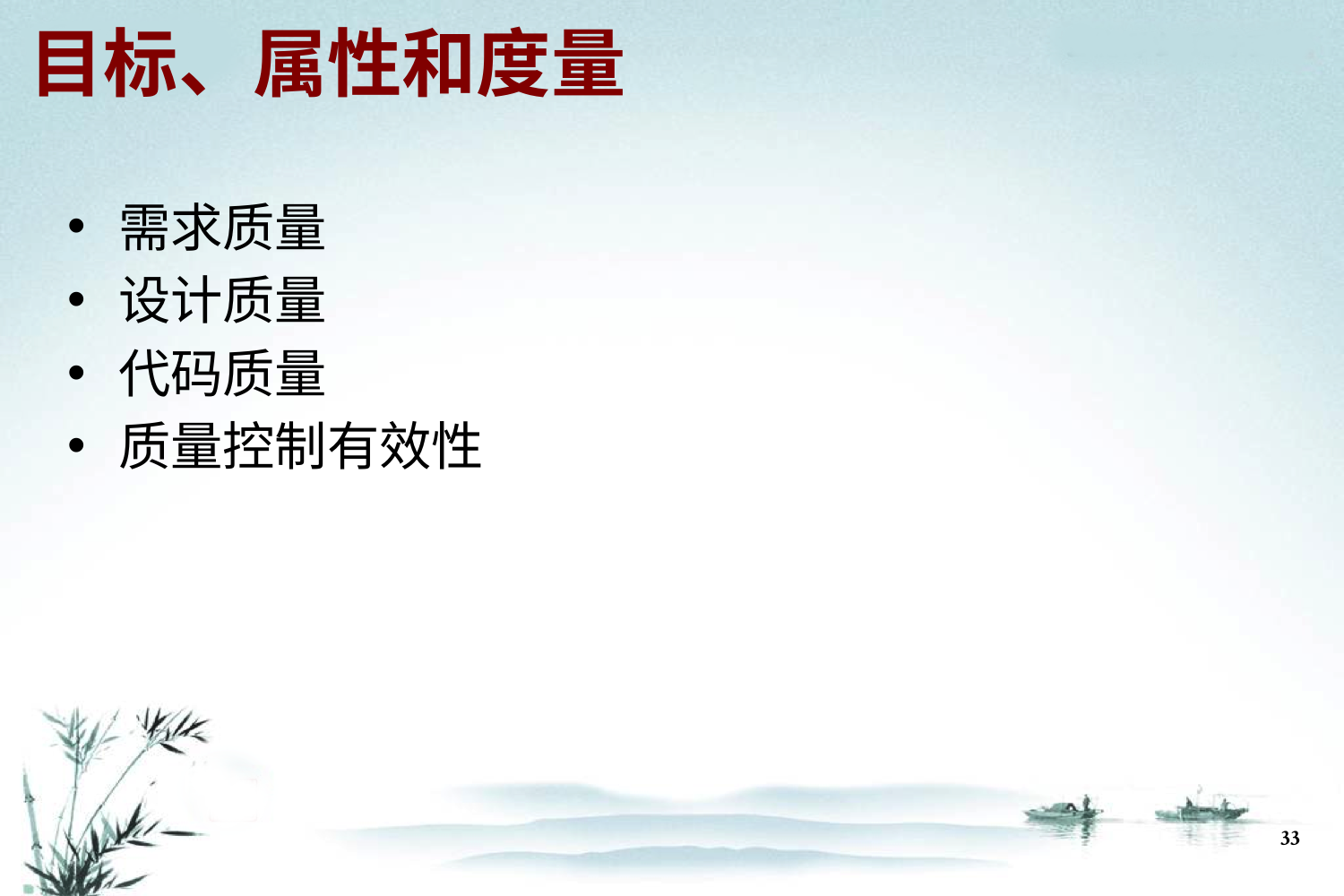

# 目标、属性和度量
需求质量
设计质量
代码质量
质量控制有效性

33